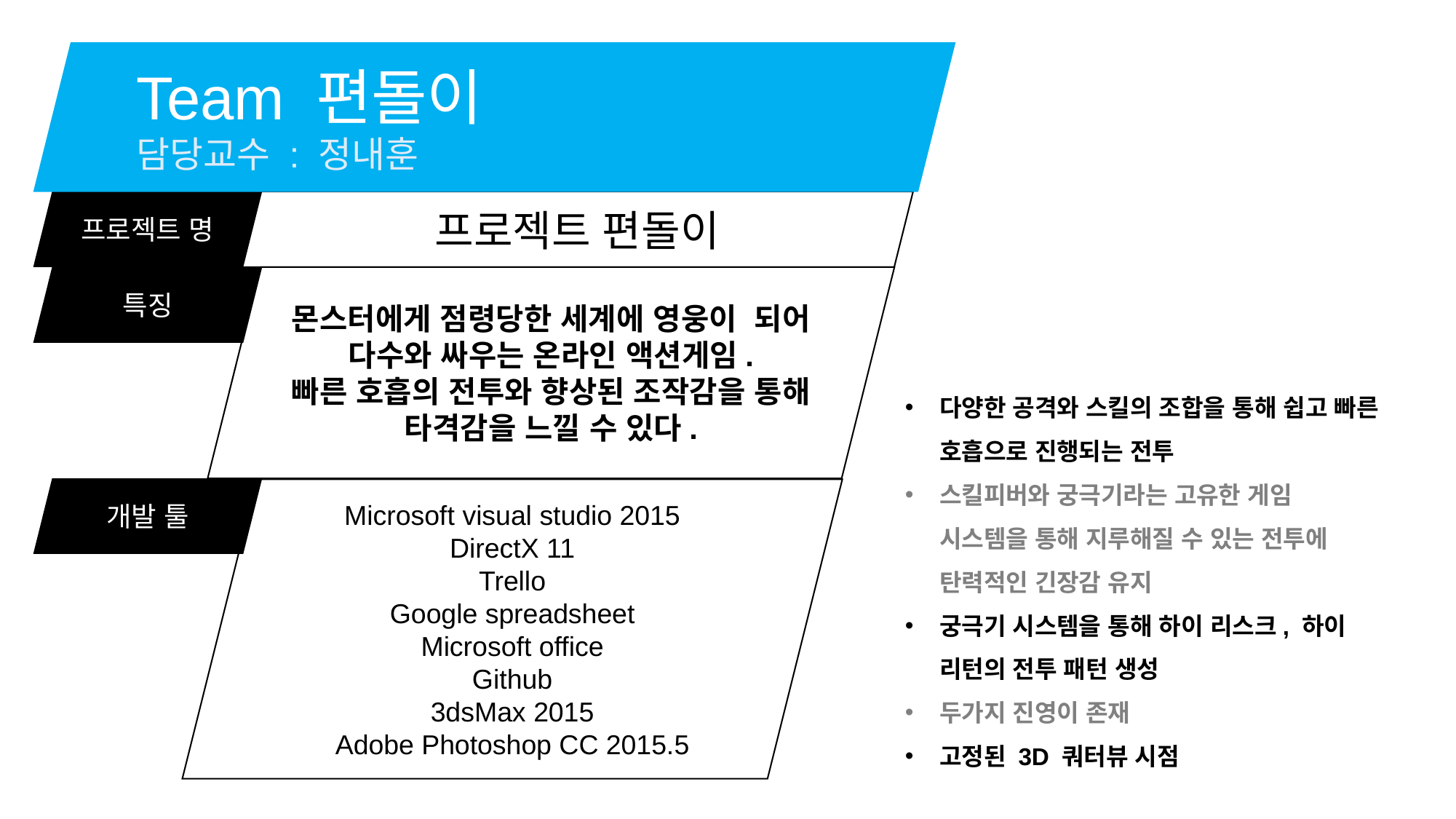

Team 편돌이
담당교수 : 정내훈
프로젝트 명
프로젝트 편돌이
특징
몬스터에게 점령당한 세계에 영웅이  되어 다수와 싸우는 온라인 액션게임.
빠른 호흡의 전투와 향상된 조작감을 통해 타격감을 느낄 수 있다.
다양한 공격와 스킬의 조합을 통해 쉽고 빠른 호흡으로 진행되는 전투
스킬피버와 궁극기라는 고유한 게임 시스템을 통해 지루해질 수 있는 전투에 탄력적인 긴장감 유지
궁극기 시스템을 통해 하이 리스크, 하이 리턴의 전투 패턴 생성
두가지 진영이 존재
고정된 3D 쿼터뷰 시점
개발 툴
Microsoft visual studio 2015
DirectX 11
Trello
Google spreadsheet
Microsoft office
Github
3dsMax 2015
Adobe Photoshop CC 2015.5